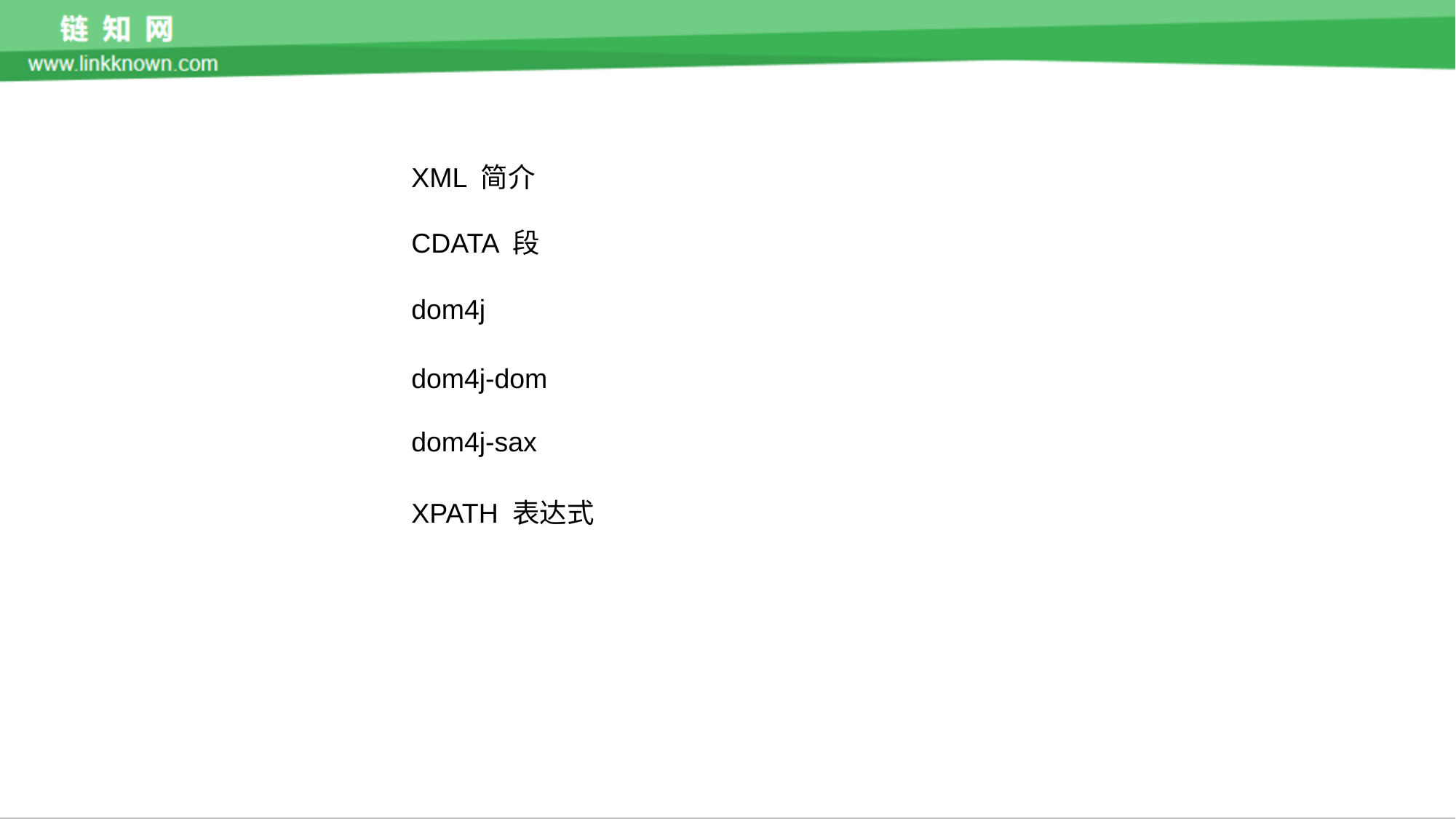

XML 简介
CDATA 段
dom4j
dom4j-dom
dom4j-sax
XPATH 表达式